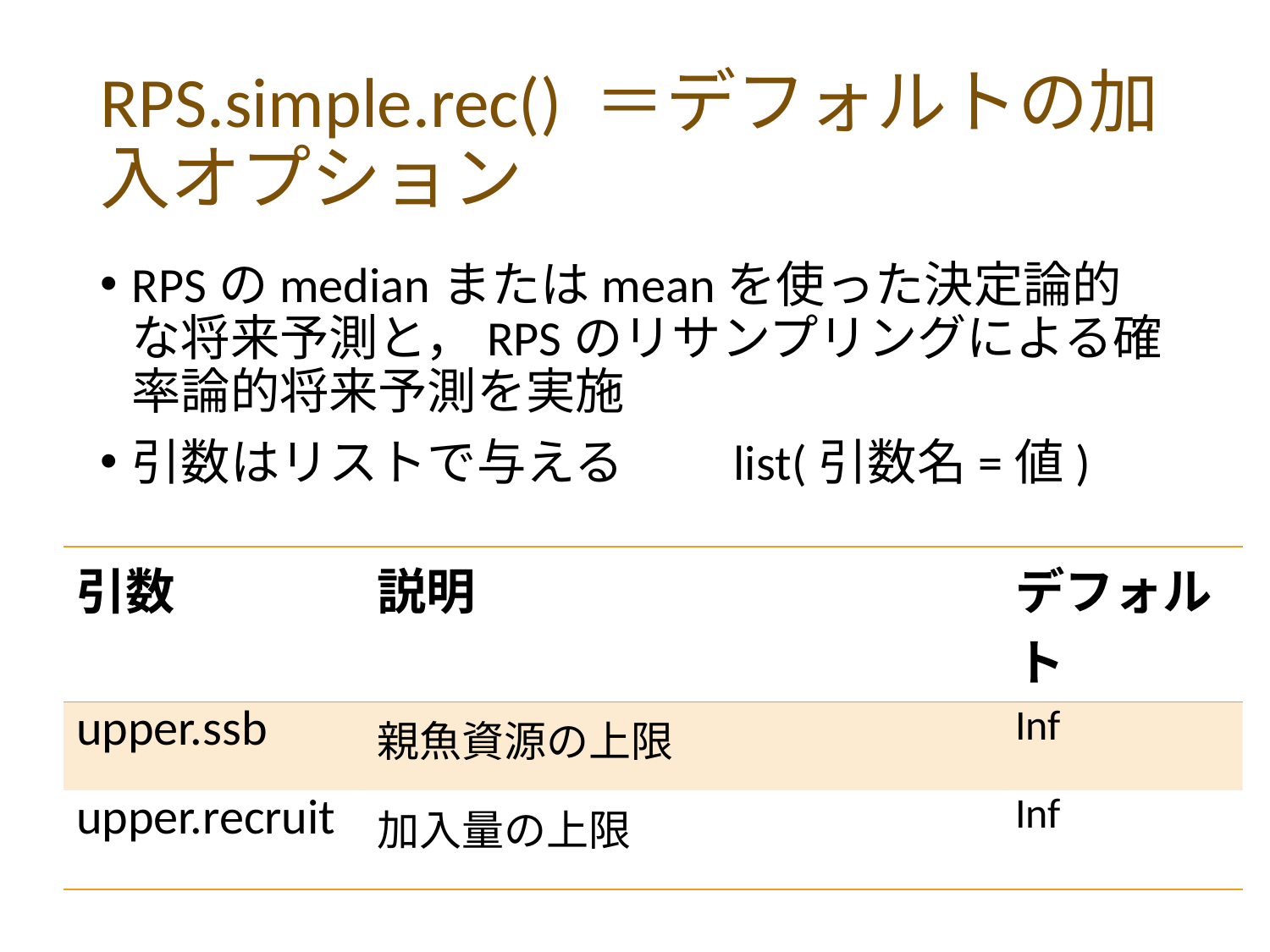

# RPS.simple.rec() ＝デフォルトの加入オプション
RPSのmedianまたはmeanを使った決定論的な将来予測と，RPSのリサンプリングによる確率論的将来予測を実施
引数はリストで与える　　list(引数名=値)
| 引数 | 説明 | デフォルト |
| --- | --- | --- |
| upper.ssb | 親魚資源の上限 | Inf |
| upper.recruit | 加入量の上限 | Inf |